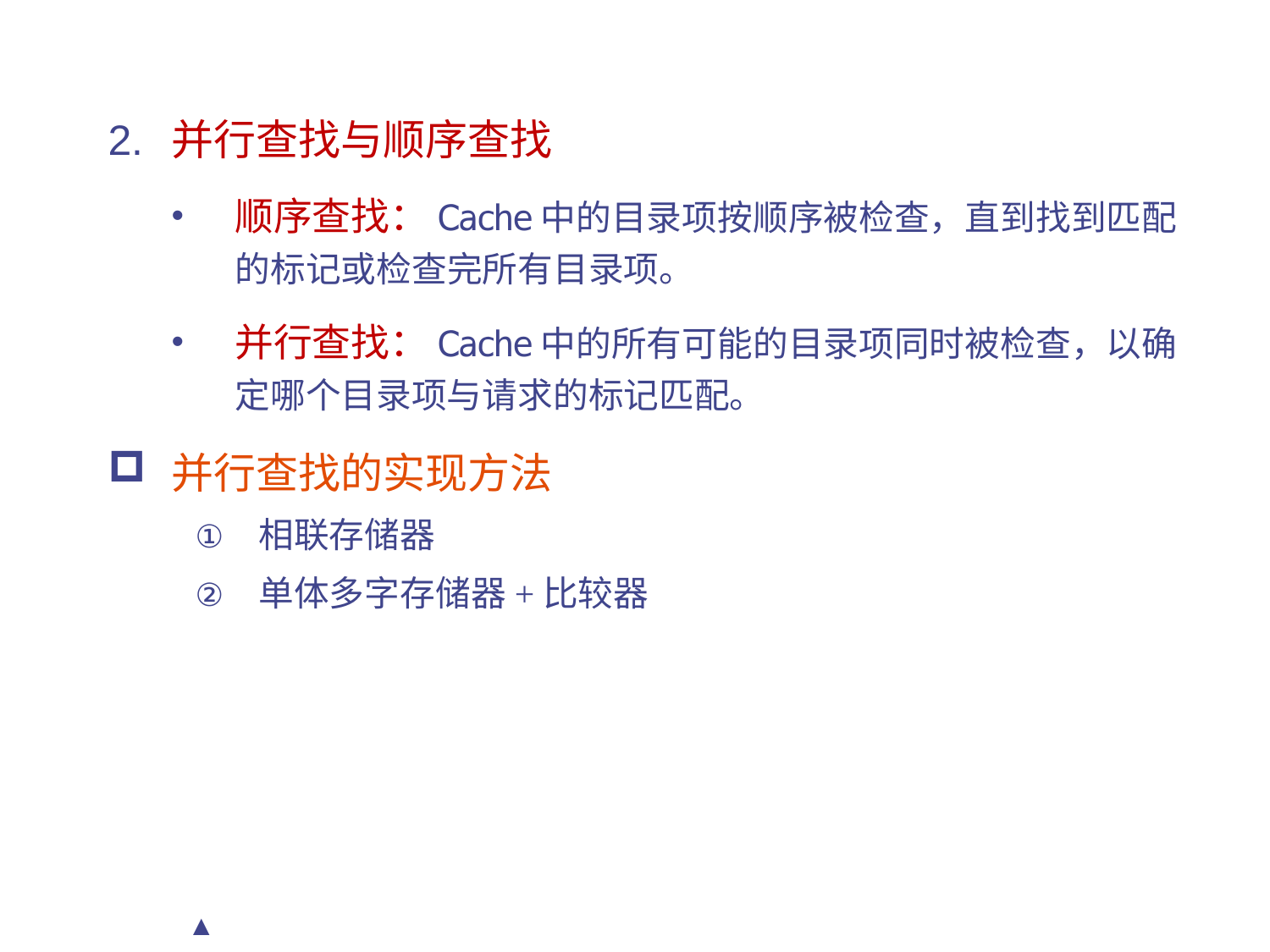

并行查找与顺序查找
顺序查找：Cache中的目录项按顺序被检查，直到找到匹配的标记或检查完所有目录项。
并行查找：Cache中的所有可能的目录项同时被检查，以确定哪个目录项与请求的标记匹配。
并行查找的实现方法
相联存储器
单体多字存储器+比较器